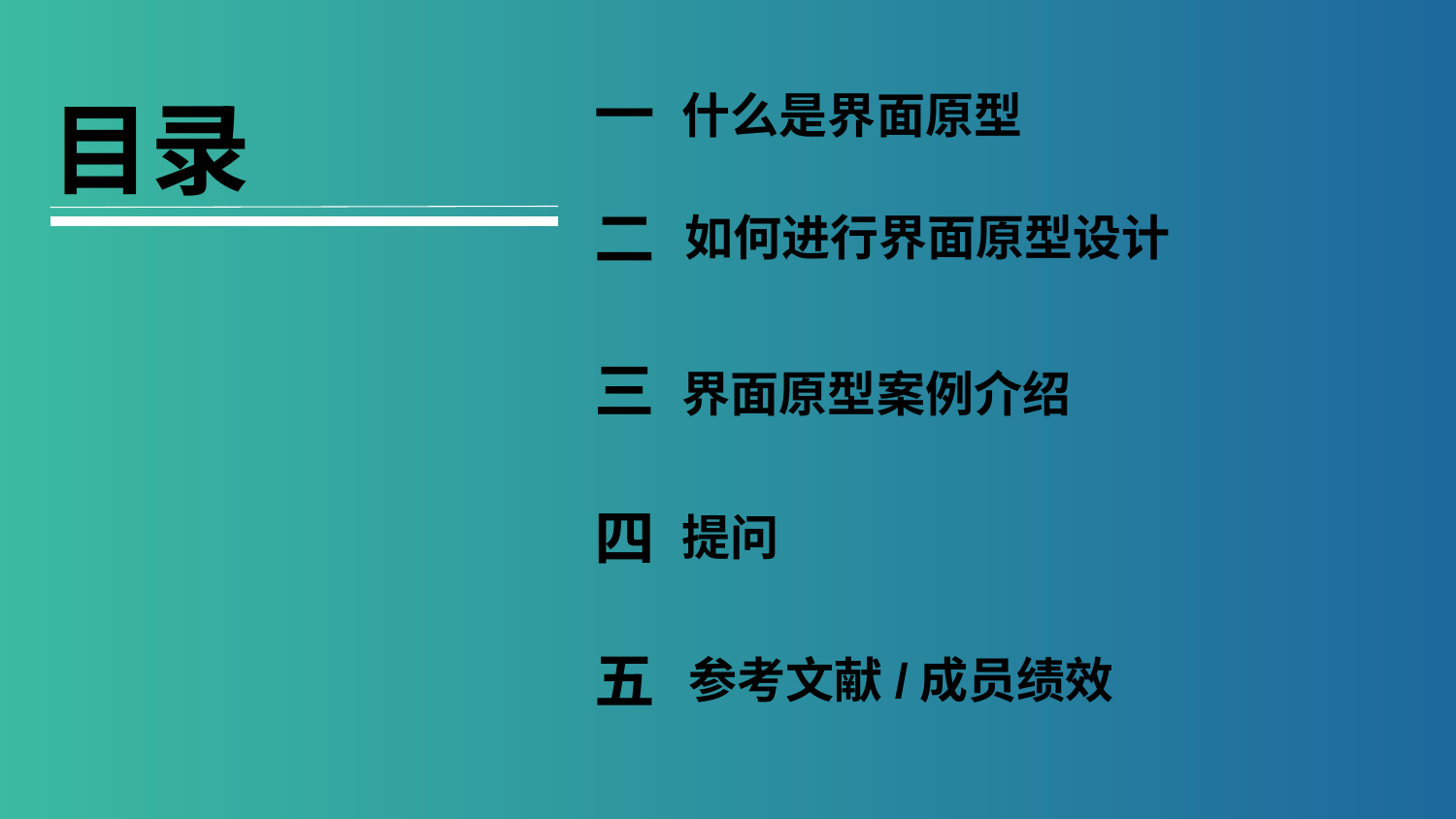

一
什么是界面原型
目录
二
如何进行界面原型设计
三
界面原型案例介绍
四
提问
五
参考文献/成员绩效